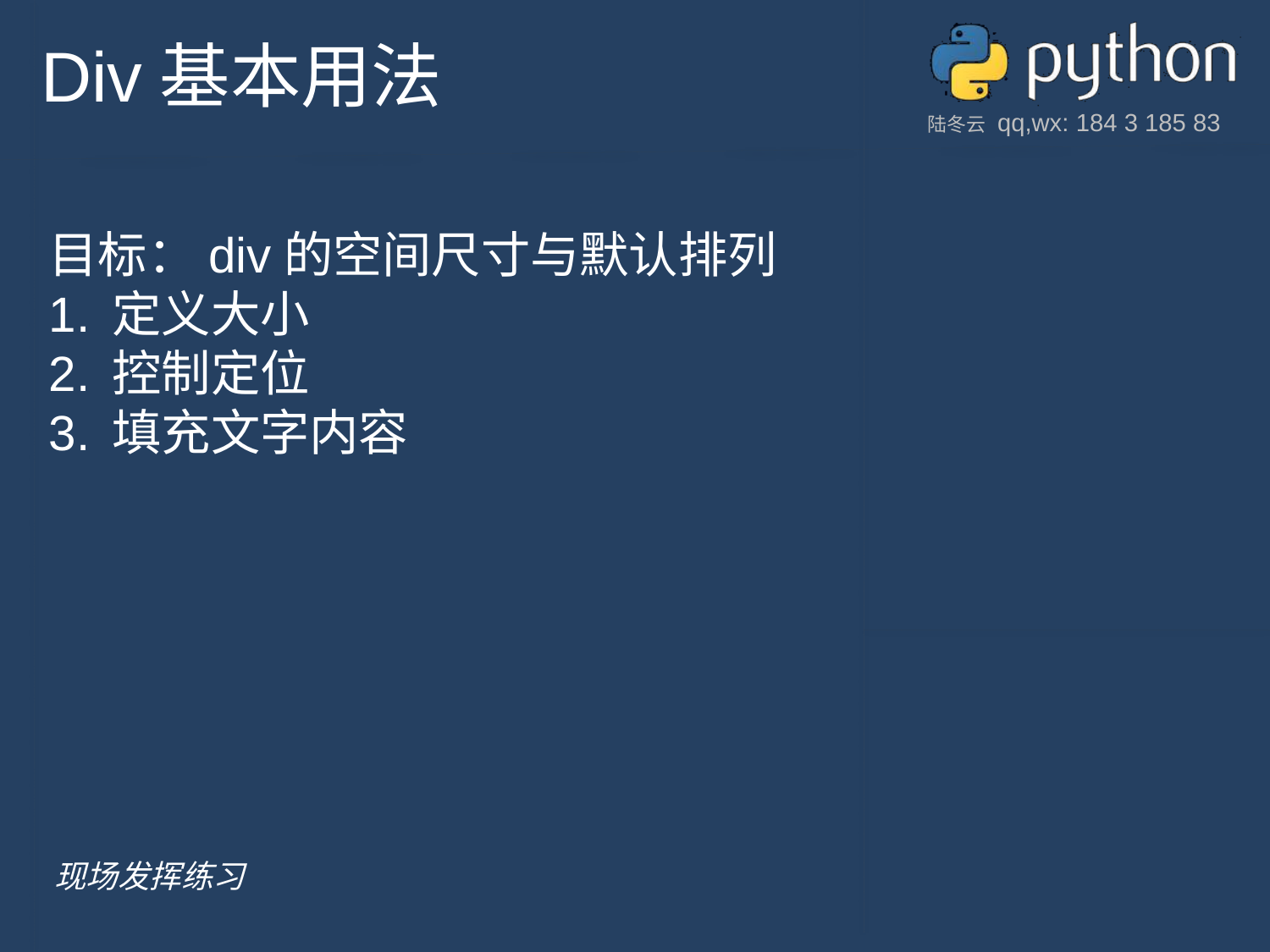

Div基本用法
目标：div的空间尺寸与默认排列
定义大小
控制定位
填充文字内容
现场发挥练习